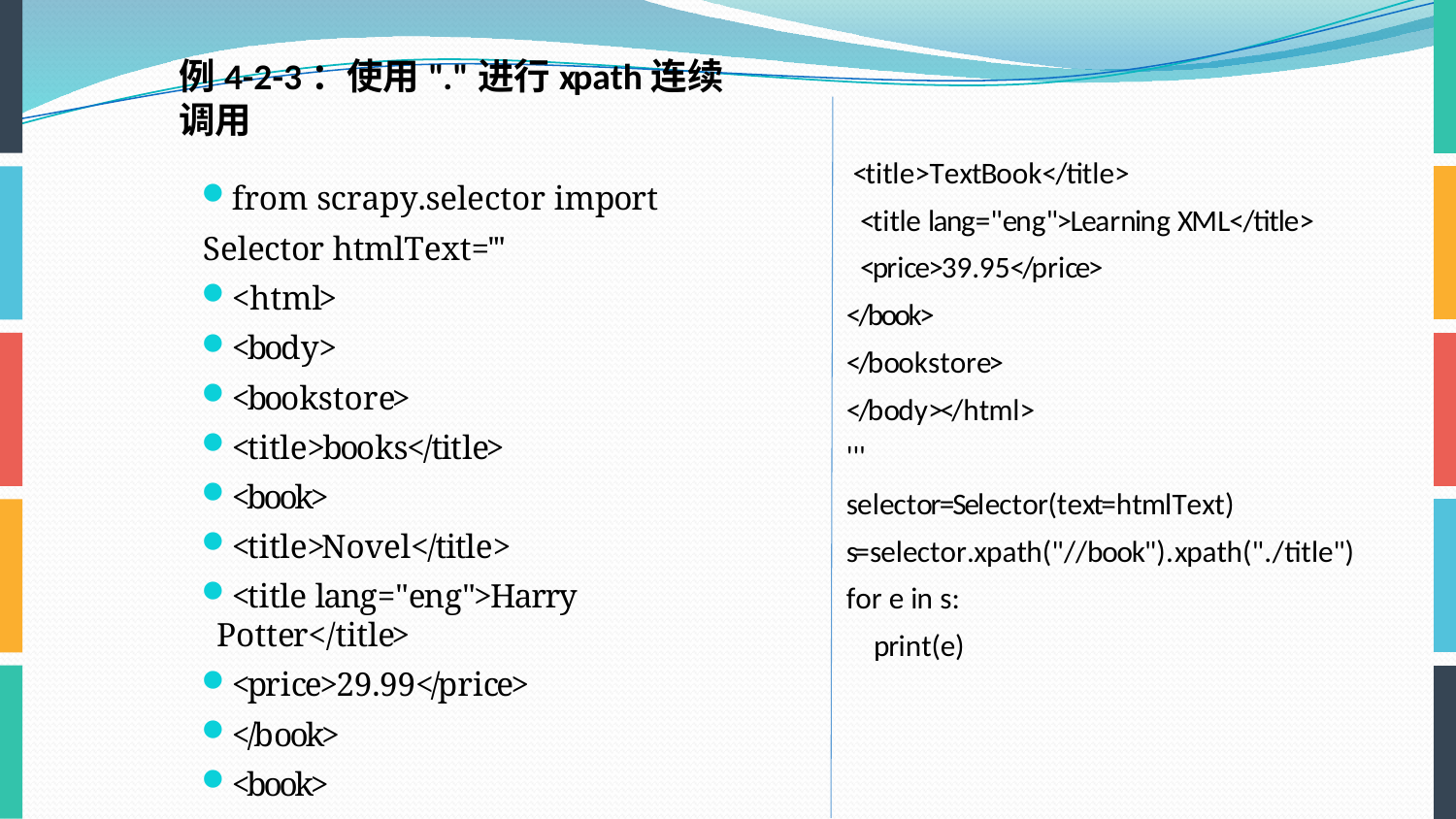

例4-2-3：使用"."进行xpath连续调用

<title>TextBook</title>
<title lang="eng">Learning XML</title>
<price>39.95</price>
</book>
</bookstore>
</body></html>
'''
selector=Selector(text=htmlText) s=selector.xpath("//book").xpath("./title") for e in s:
print(e)

from scrapy.selector import Selector htmlText='''
<html>
<body>
<bookstore>
<title>books</title>
<book>
<title>Novel</title>
<title lang="eng">Harry Potter</title>
<price>29.99</price>
</book>
<book>